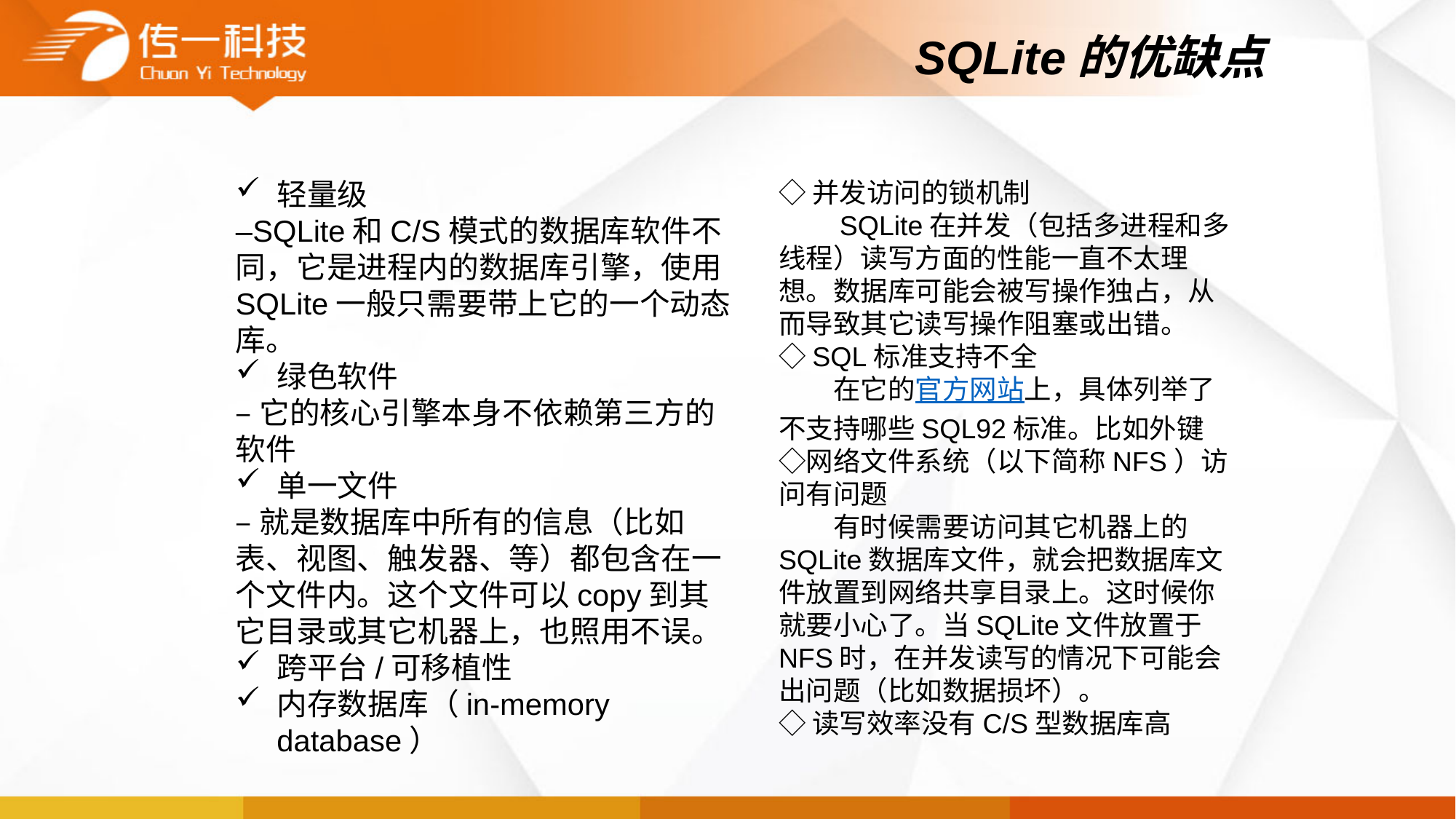

# SQLite的优缺点
◇并发访问的锁机制
　　SQLite在并发（包括多进程和多线程）读写方面的性能一直不太理想。数据库可能会被写操作独占，从而导致其它读写操作阻塞或出错。
◇SQL标准支持不全
　　在它的官方网站上，具体列举了不支持哪些SQL92标准。比如外键
◇网络文件系统（以下简称NFS）访问有问题
　　有时候需要访问其它机器上的SQLite数据库文件，就会把数据库文件放置到网络共享目录上。这时候你就要小心了。当SQLite文件放置于NFS时，在并发读写的情况下可能会出问题（比如数据损坏）。
◇读写效率没有C/S型数据库高
轻量级
–SQLite和C/S模式的数据库软件不同，它是进程内的数据库引擎，使用SQLite一般只需要带上它的一个动态库。
绿色软件
–它的核心引擎本身不依赖第三方的软件
单一文件
–就是数据库中所有的信息（比如表、视图、触发器、等）都包含在一个文件内。这个文件可以copy到其它目录或其它机器上，也照用不误。
跨平台/可移植性
内存数据库（in-memory database）